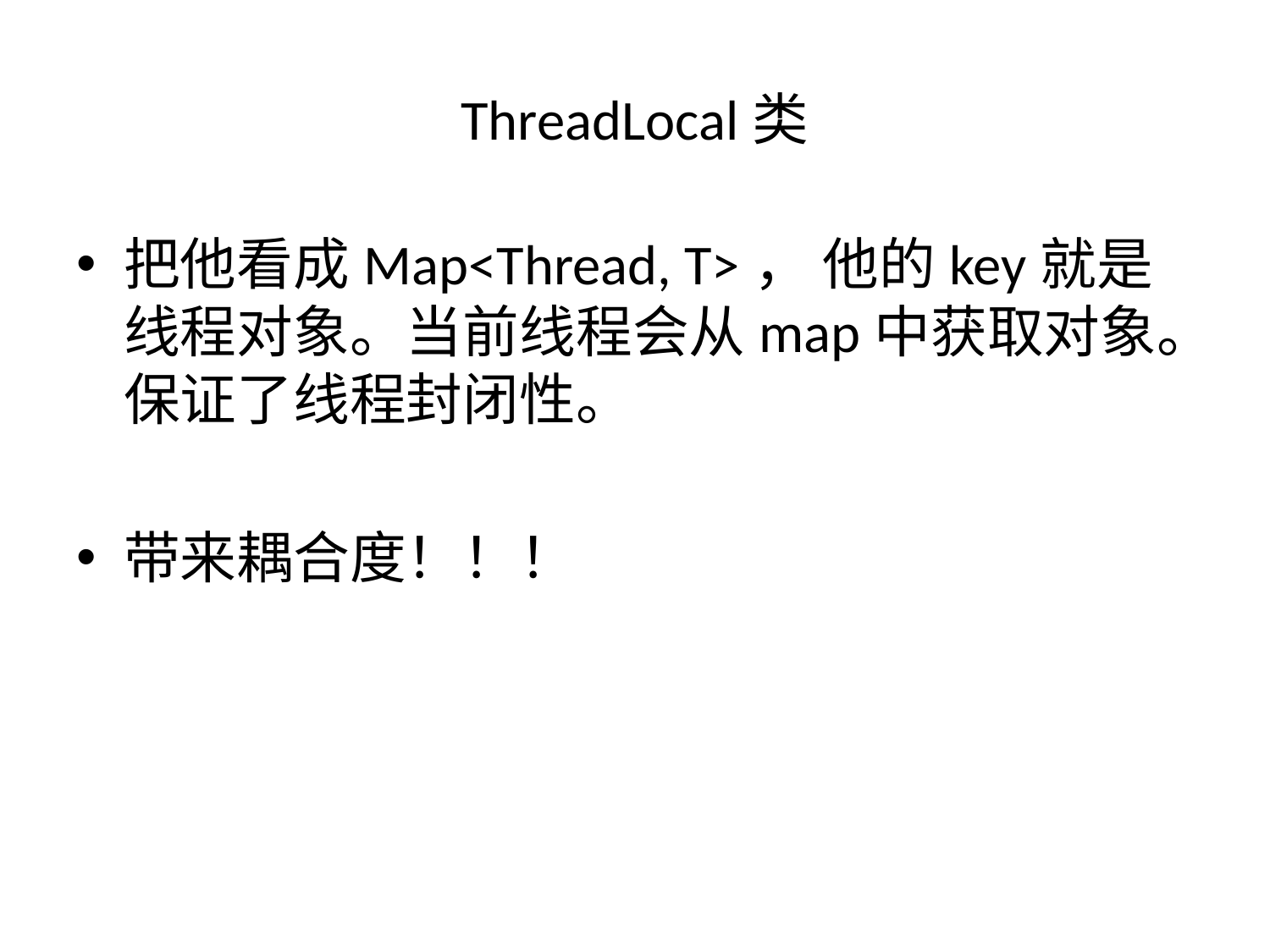

# ThreadLocal类
把他看成Map<Thread, T>， 他的key就是线程对象。当前线程会从map中获取对象。保证了线程封闭性。

带来耦合度！！！